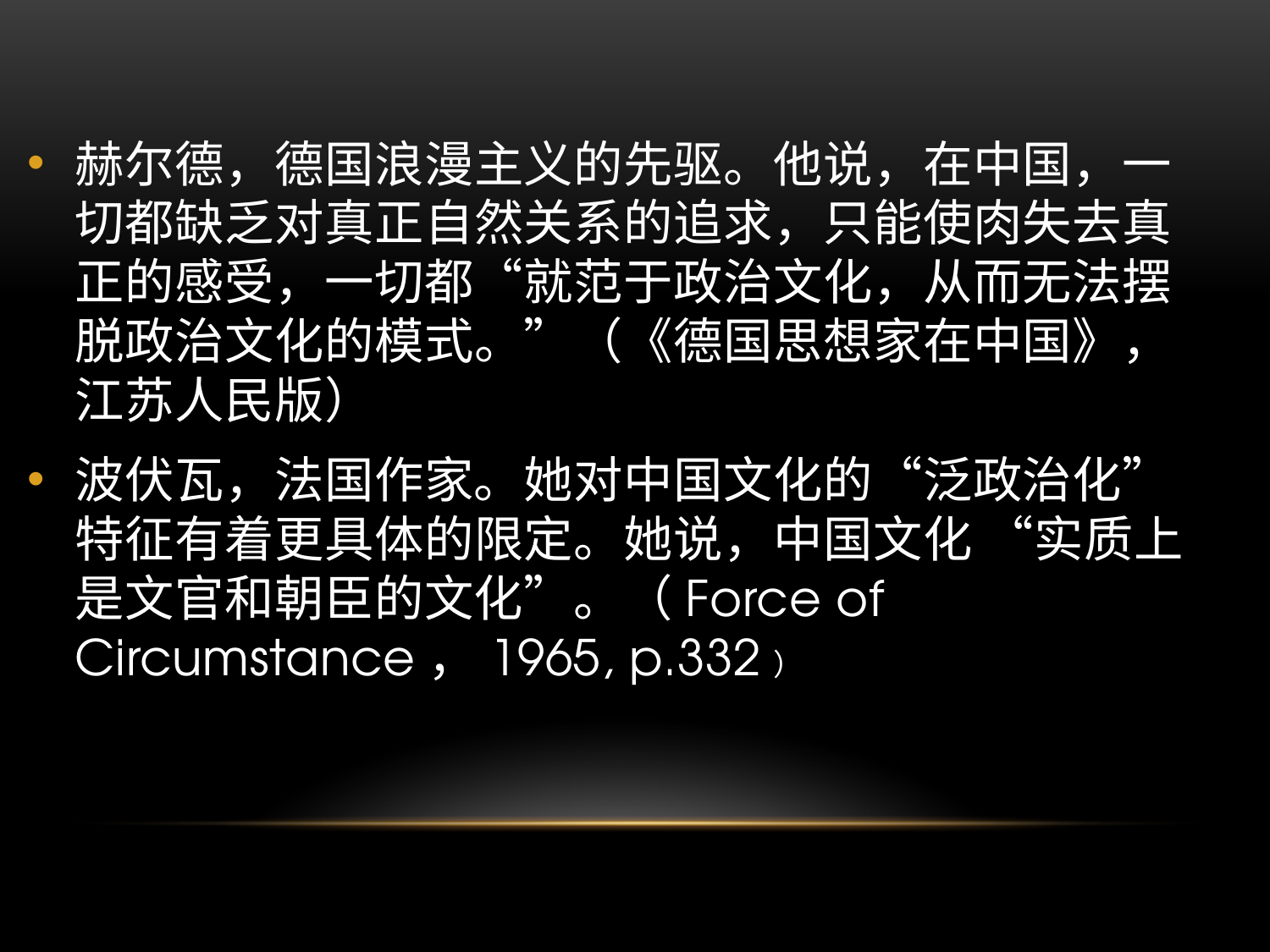

赫尔德，德国浪漫主义的先驱。他说，在中国，一切都缺乏对真正自然关系的追求，只能使肉失去真正的感受，一切都“就范于政治文化，从而无法摆脱政治文化的模式。”（《德国思想家在中国》，江苏人民版）
波伏瓦，法国作家。她对中国文化的“泛政治化”特征有着更具体的限定。她说，中国文化 “实质上是文官和朝臣的文化”。（Force of Circumstance，1965, p.332）